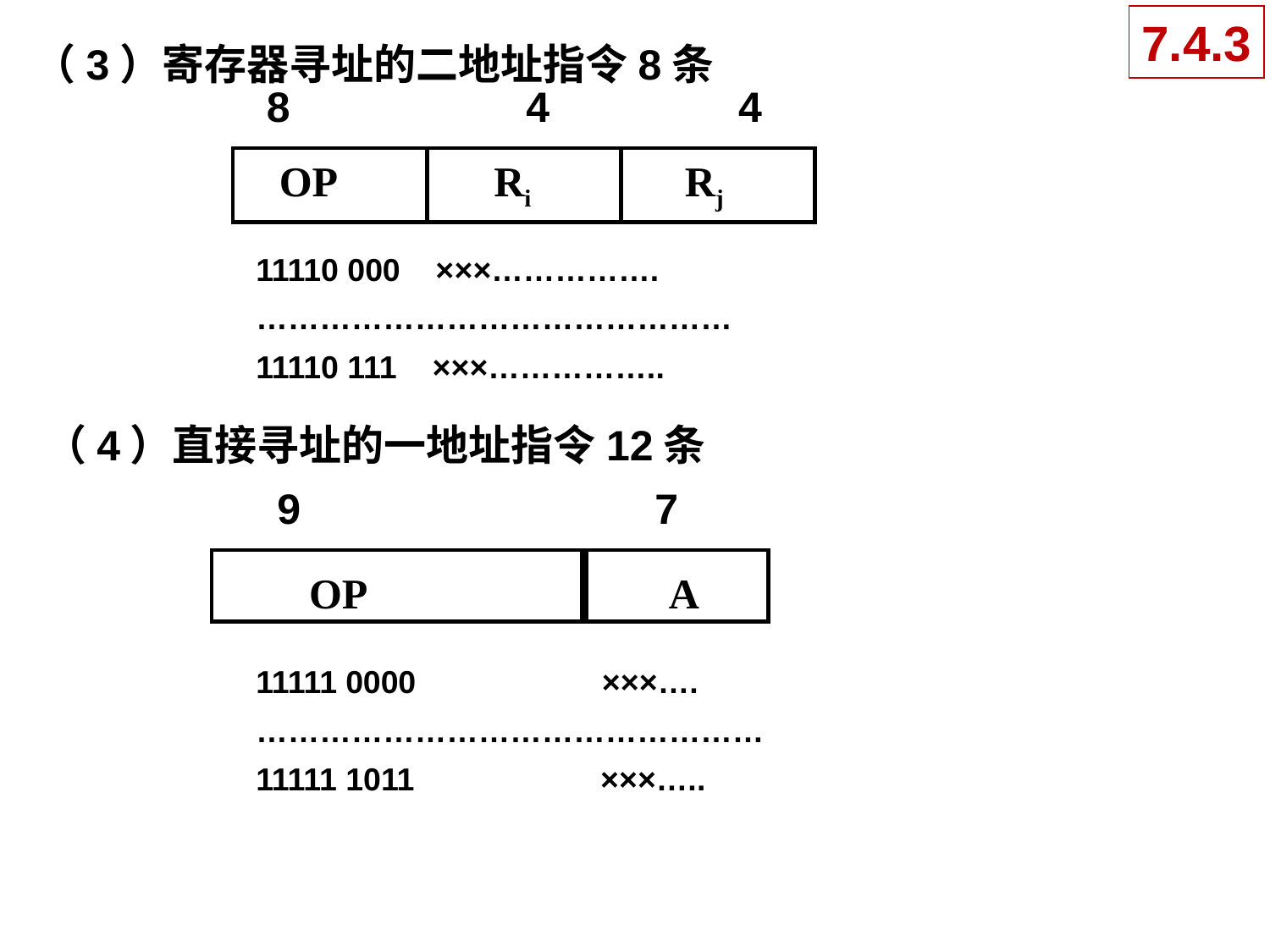

7.4.3
（3）寄存器寻址的二地址指令8条
8                    4                4

OP

 Ri

 Rj
11110 000    ×××…………….
………………………………………
11110 111    ×××……………..
（4）直接寻址的一地址指令12条
9                              7

OP
 A
 0000                     ×××….
…………………………………………
11111 1011                     ×××…..